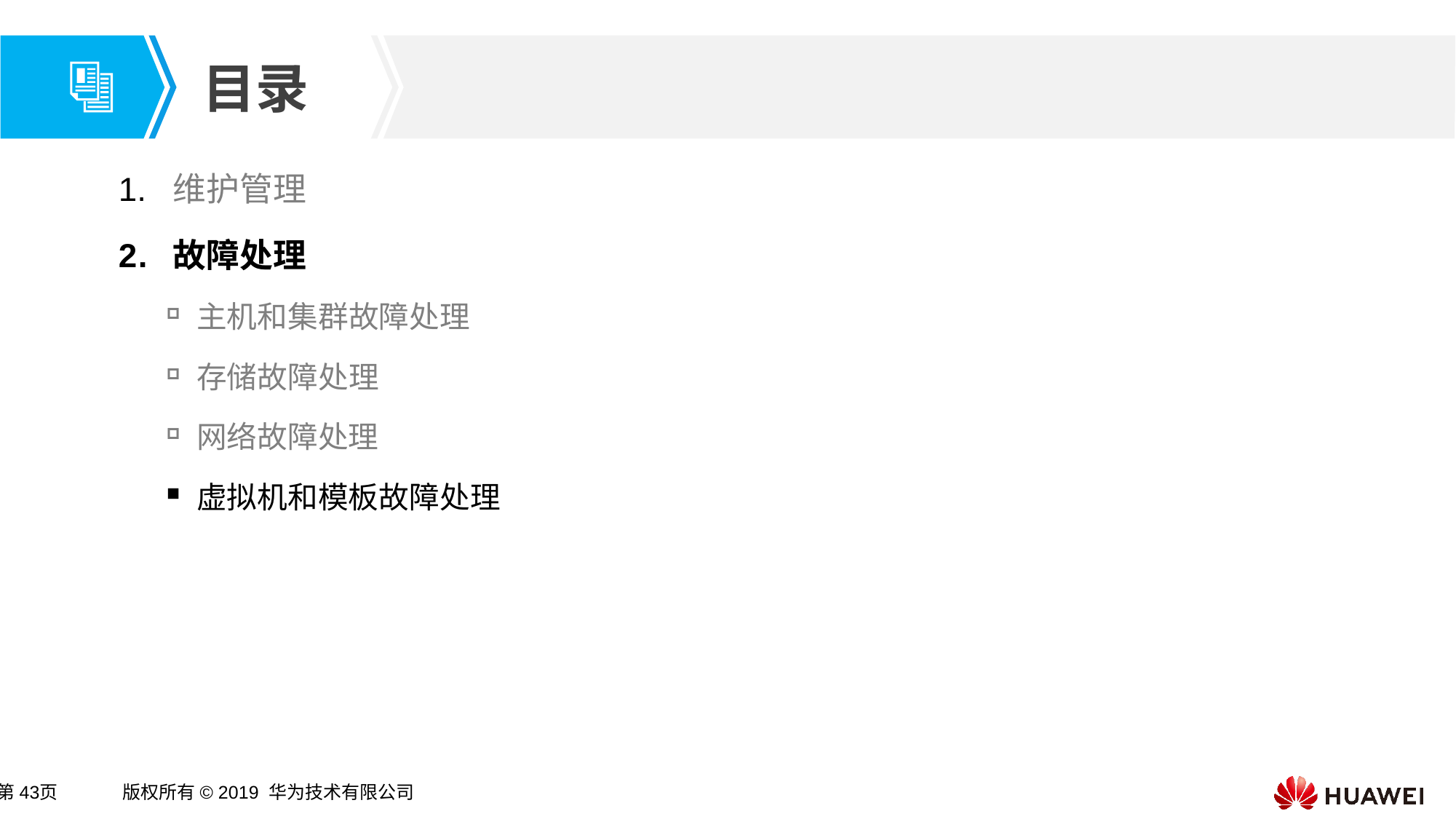

维护管理
故障处理
主机和集群故障处理
存储故障处理
网络故障处理
虚拟机和模板故障处理